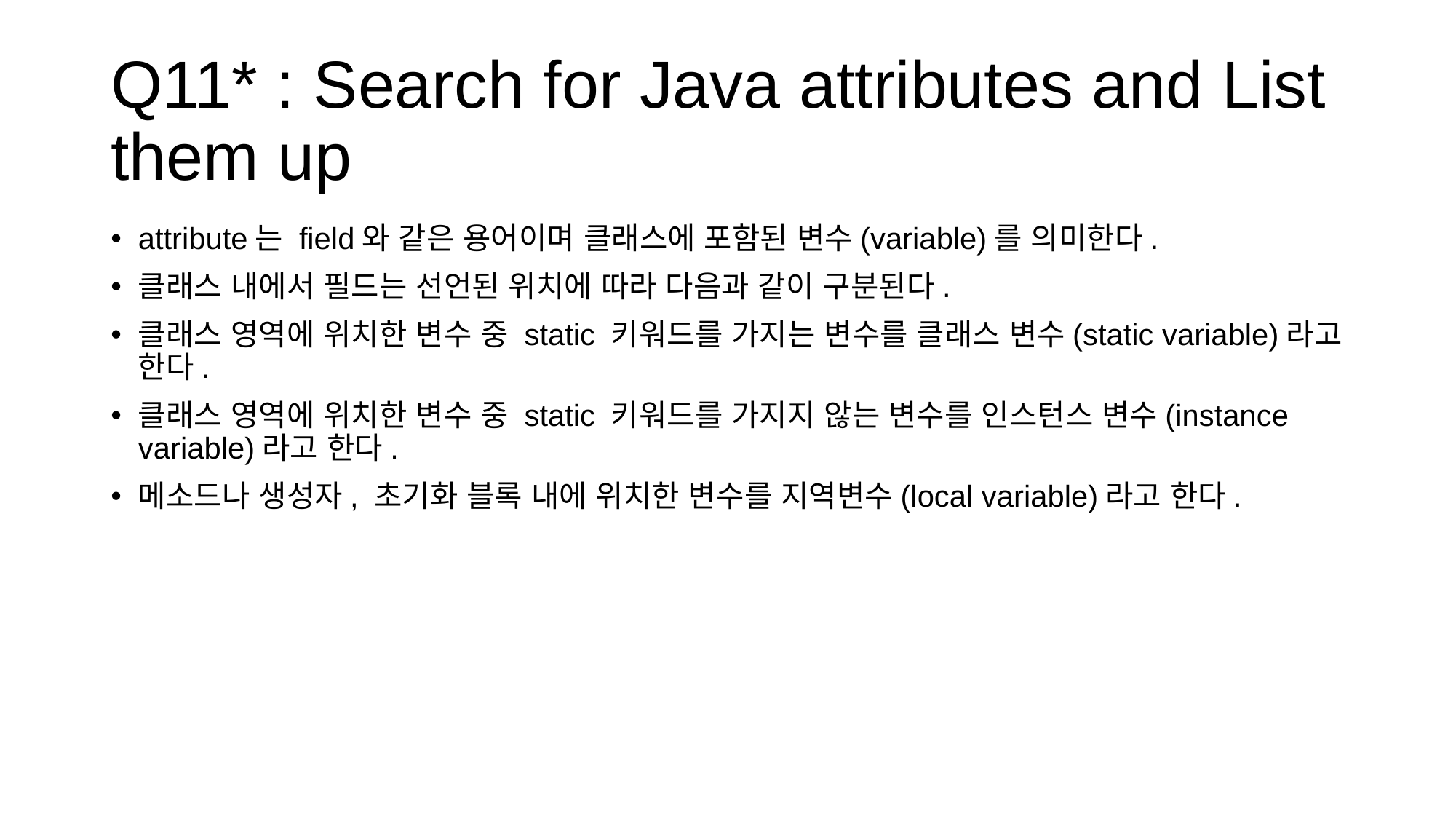

# Q11* : Search for Java attributes and List them up
attribute는 field와 같은 용어이며 클래스에 포함된 변수(variable)를 의미한다.
클래스 내에서 필드는 선언된 위치에 따라 다음과 같이 구분된다.
클래스 영역에 위치한 변수 중 static 키워드를 가지는 변수를 클래스 변수(static variable)라고 한다.
클래스 영역에 위치한 변수 중 static 키워드를 가지지 않는 변수를 인스턴스 변수(instance variable)라고 한다.
메소드나 생성자, 초기화 블록 내에 위치한 변수를 지역변수(local variable)라고 한다.